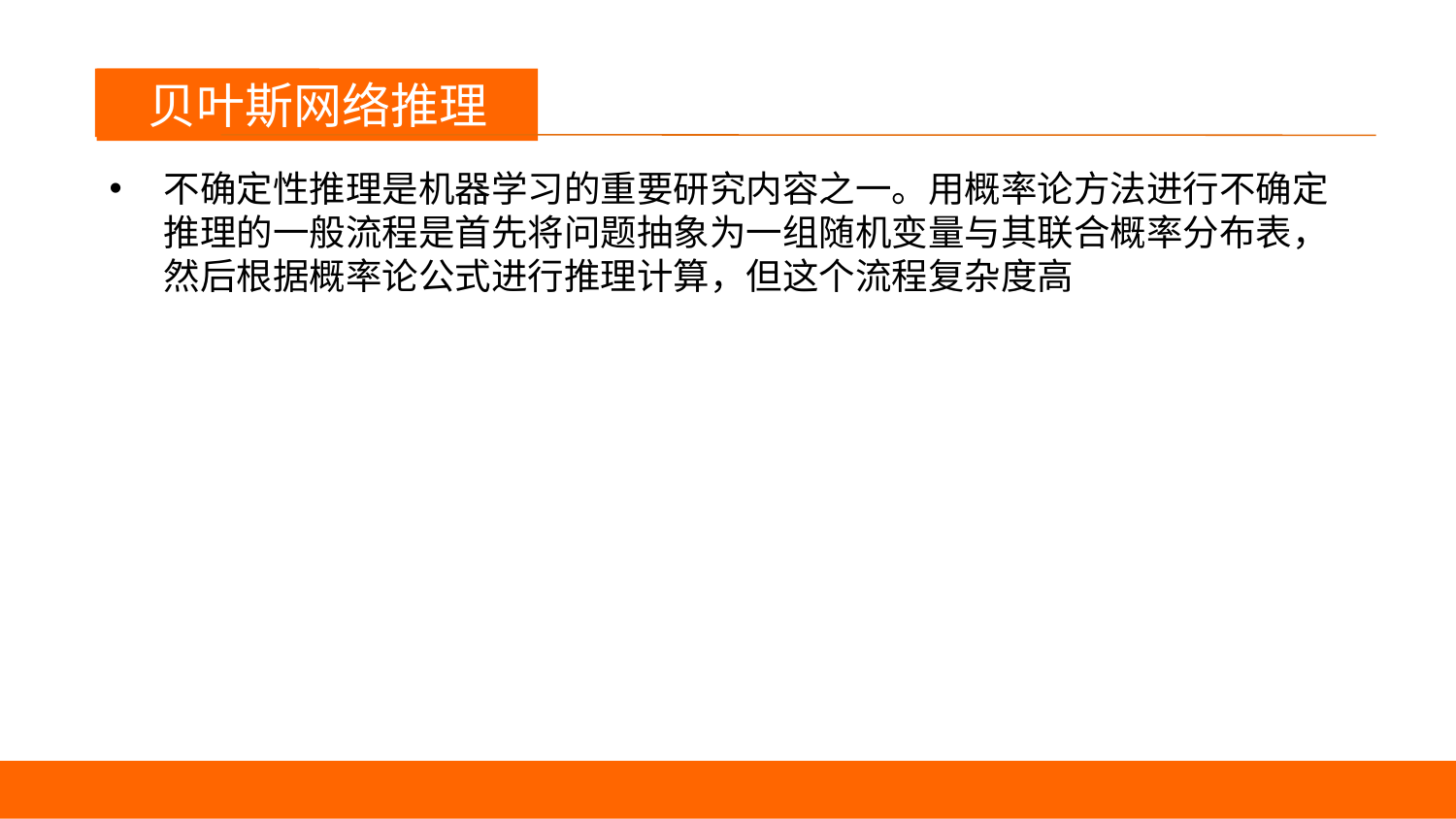

贝叶斯网络推理
不确定性推理是机器学习的重要研究内容之一。用概率论方法进行不确定推理的一般流程是首先将问题抽象为一组随机变量与其联合概率分布表，然后根据概率论公式进行推理计算，但这个流程复杂度高